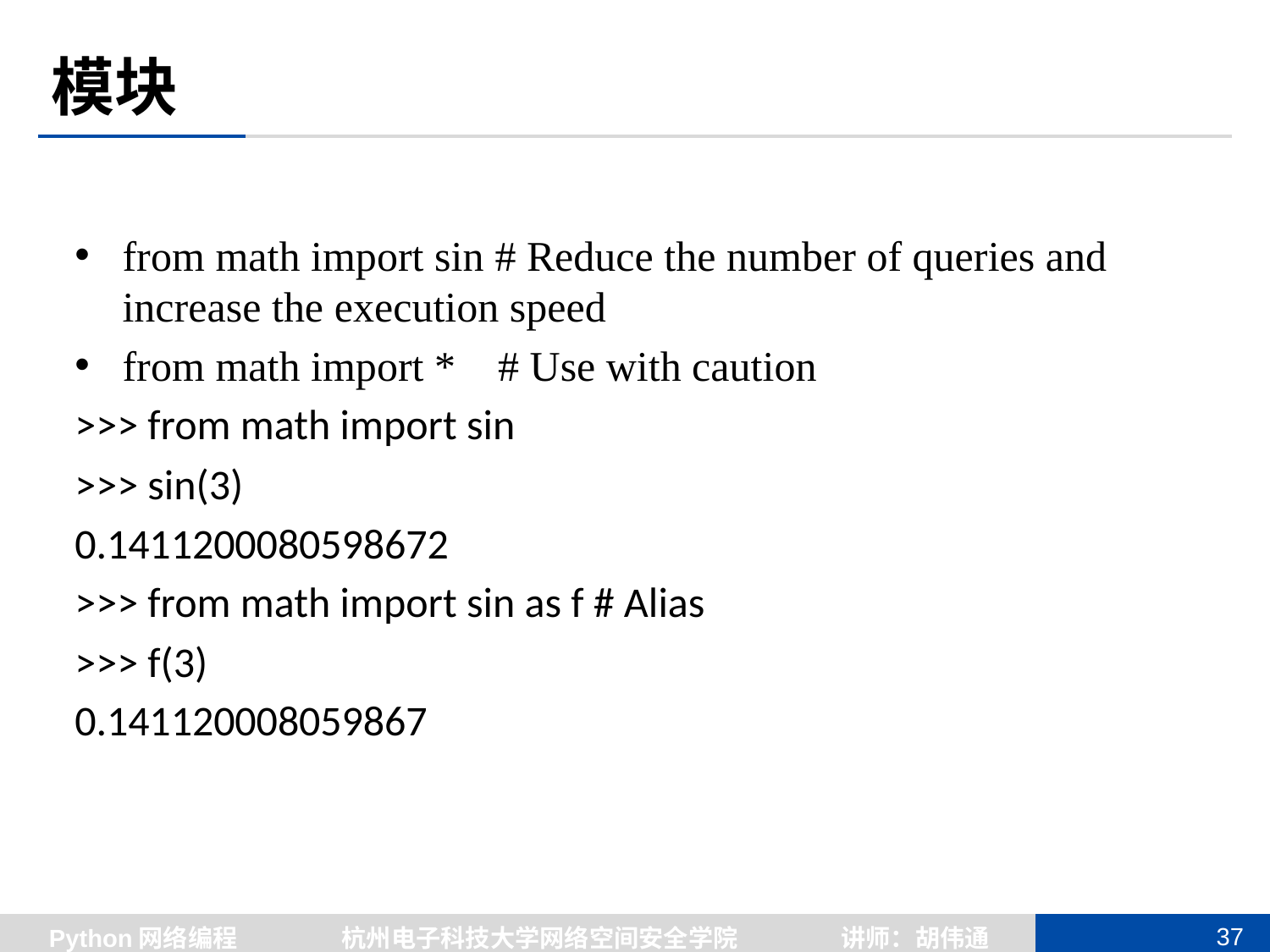

# 模块
from math import sin # Reduce the number of queries and increase the execution speed
from math import *    # Use with caution
>>> from math import sin
>>> sin(3)
0.1411200080598672
>>> from math import sin as f # Alias
>>> f(3)
0.141120008059867